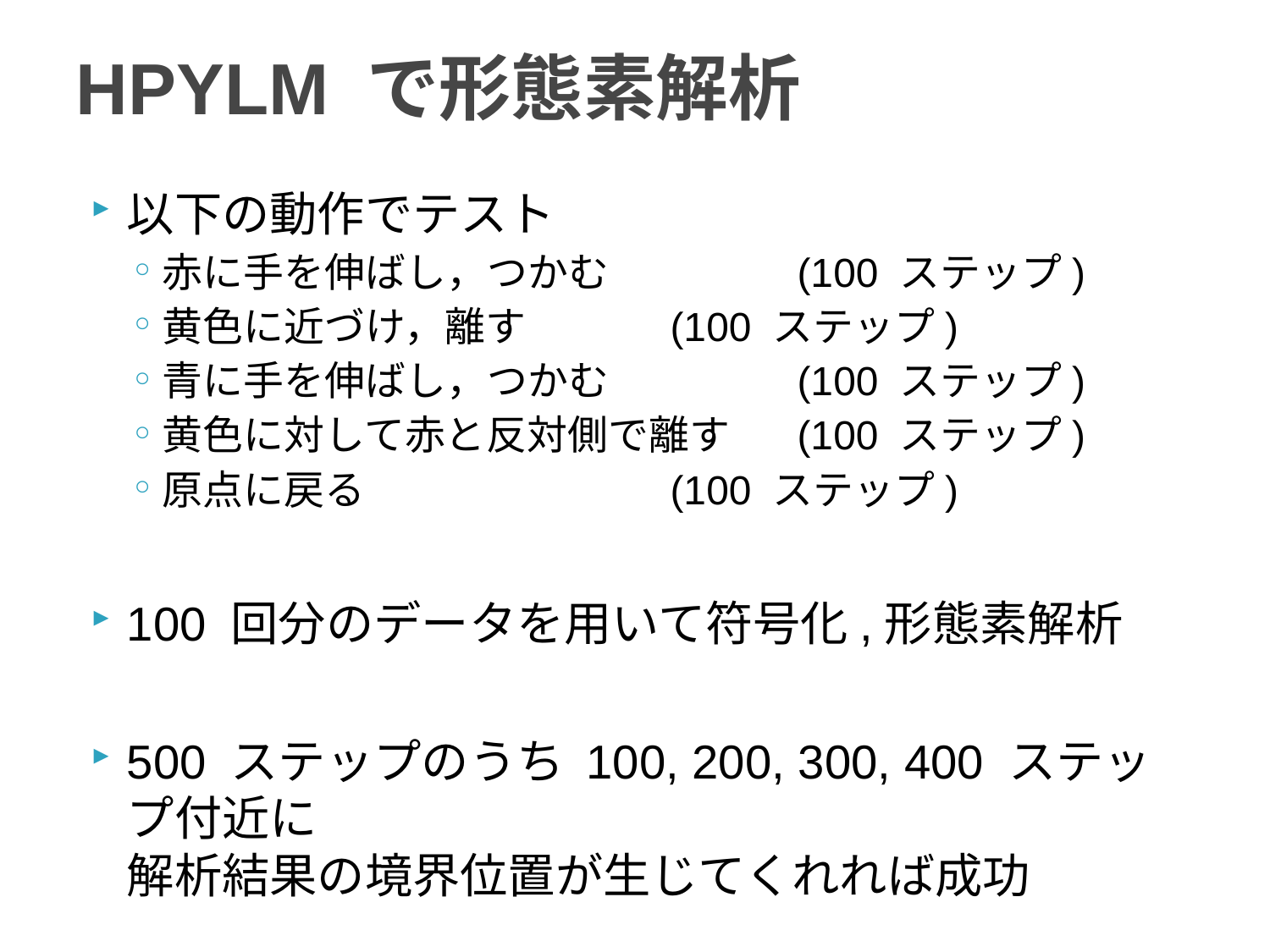

# HPYLM で形態素解析
以下の動作でテスト
赤に手を伸ばし，つかむ		(100 ステップ)
黄色に近づけ，離す		(100 ステップ)
青に手を伸ばし，つかむ		(100 ステップ)
黄色に対して赤と反対側で離す	(100 ステップ)
原点に戻る			(100 ステップ)

100 回分のデータを用いて符号化,形態素解析

500 ステップのうち 100, 200, 300, 400 ステップ付近に
解析結果の境界位置が生じてくれれば成功